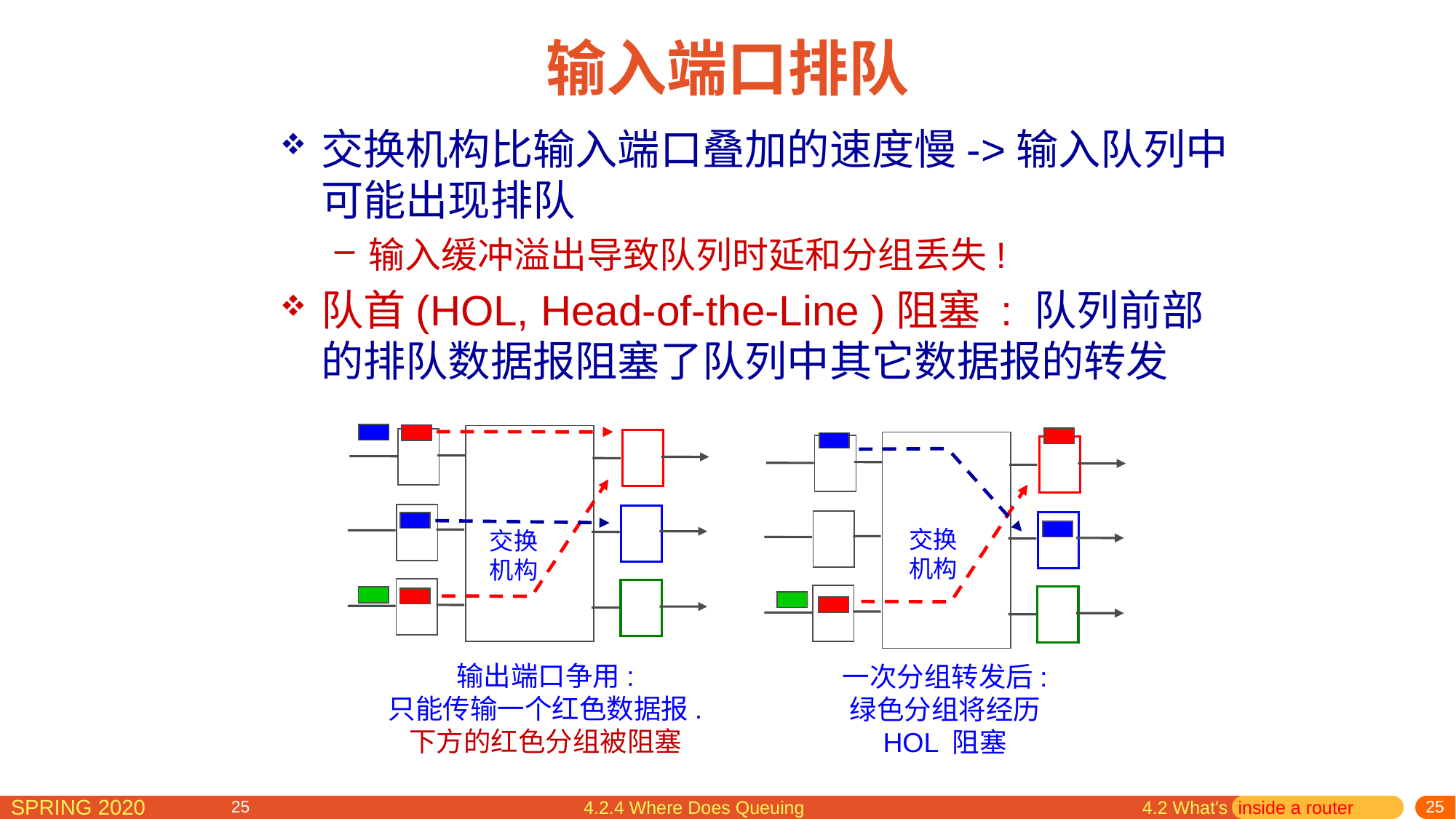

# 输入端口排队
交换机构比输入端口叠加的速度慢->输入队列中可能出现排队
输入缓冲溢出导致队列时延和分组丢失!
队首(HOL, Head-of-the-Line )阻塞 : 队列前部的排队数据报阻塞了队列中其它数据报的转发

交换
机构

一次分组转发后: 绿色分组将经历 HOL 阻塞

交换
机构

输出端口争用:
只能传输一个红色数据报.
下方的红色分组被阻塞
4.2.4 Where Does Queuing Occur?
4.2 What's  inside a router